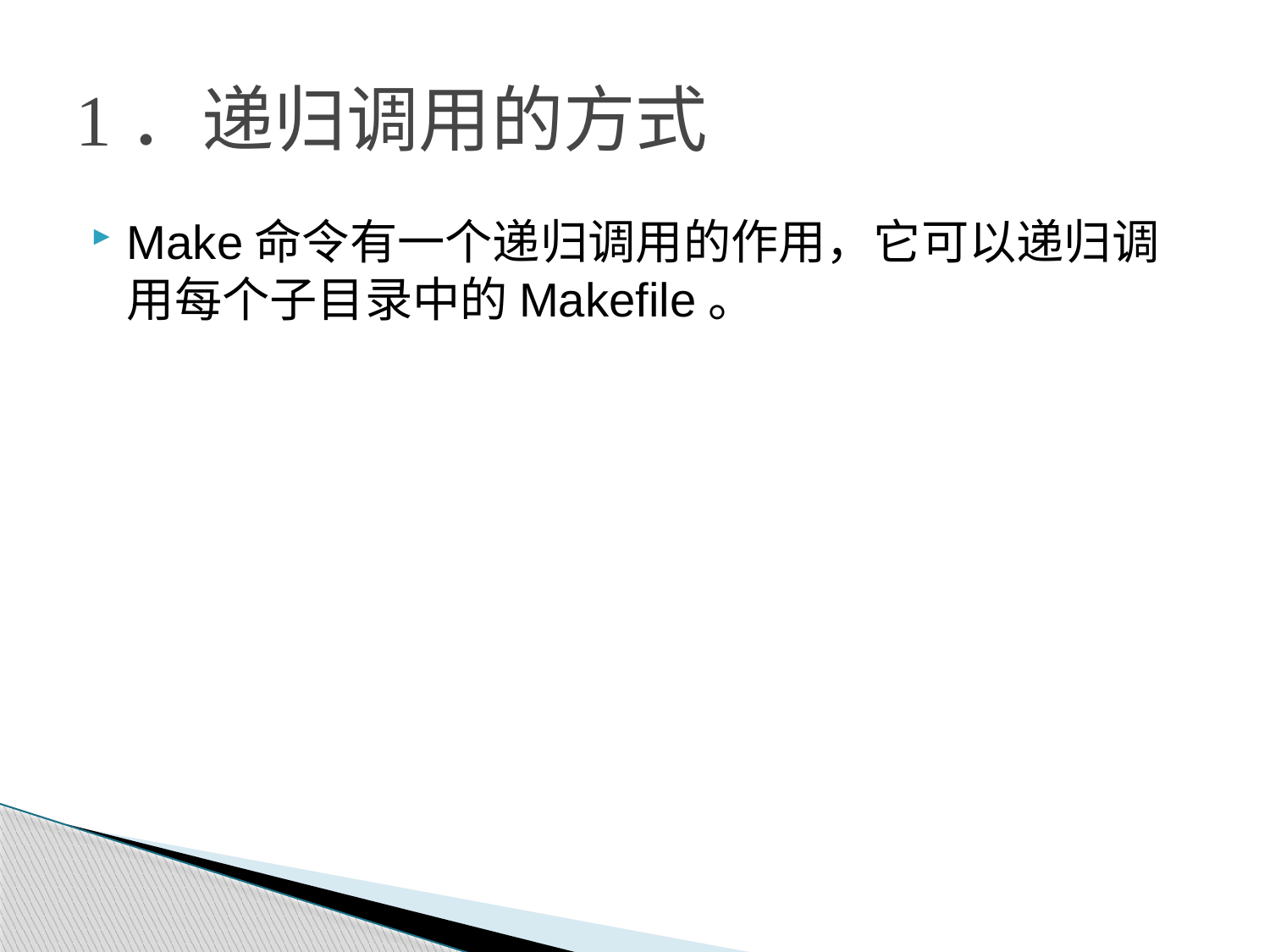

# 1．递归调用的方式
Make命令有一个递归调用的作用，它可以递归调用每个子目录中的Makefile。